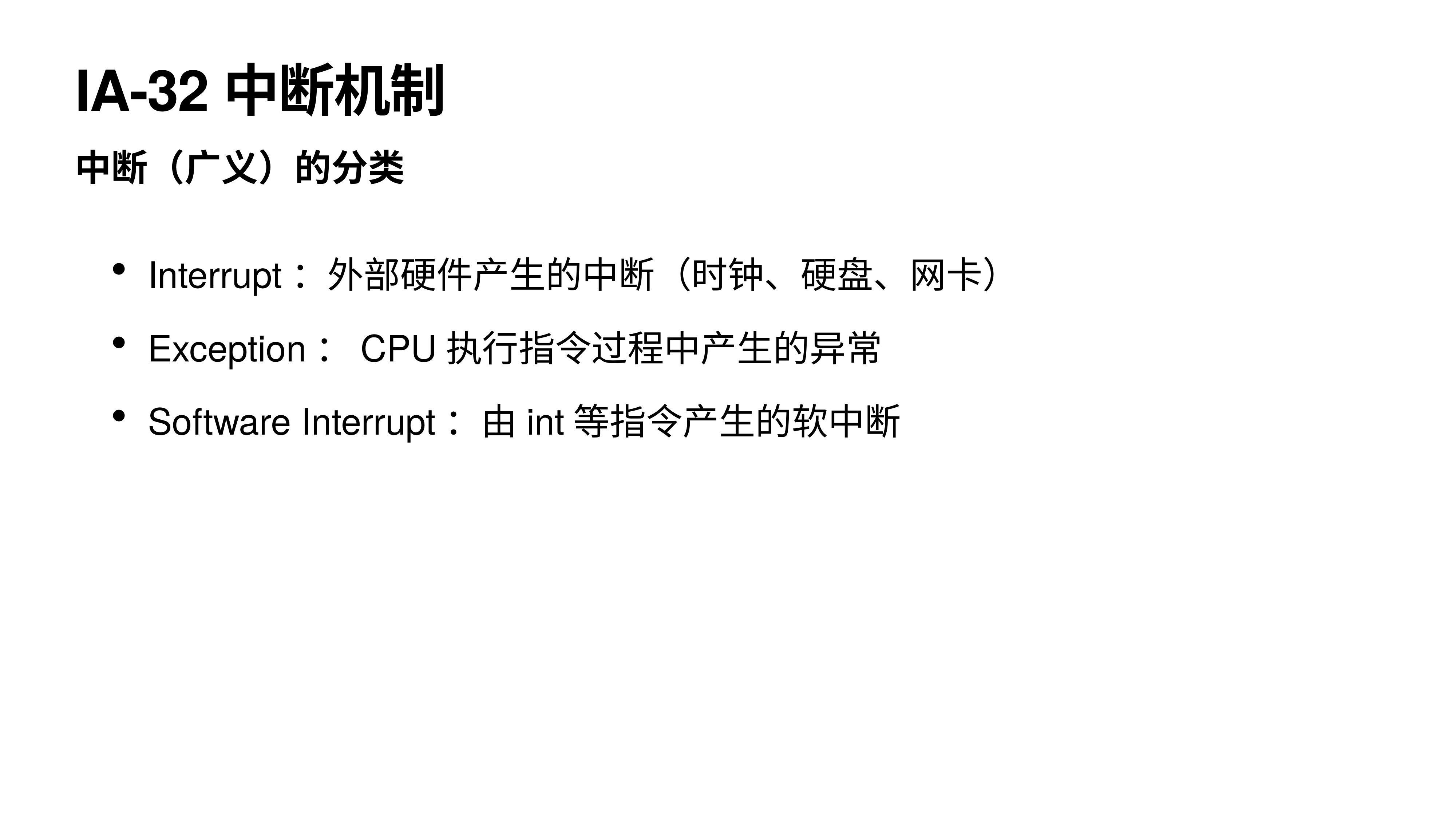

# IA-32中断机制
中断（广义）的分类

Interrupt：外部硬件产生的中断（时钟、硬盘、网卡）
Exception：CPU执行指令过程中产生的异常
Software Interrupt：由int等指令产生的软中断